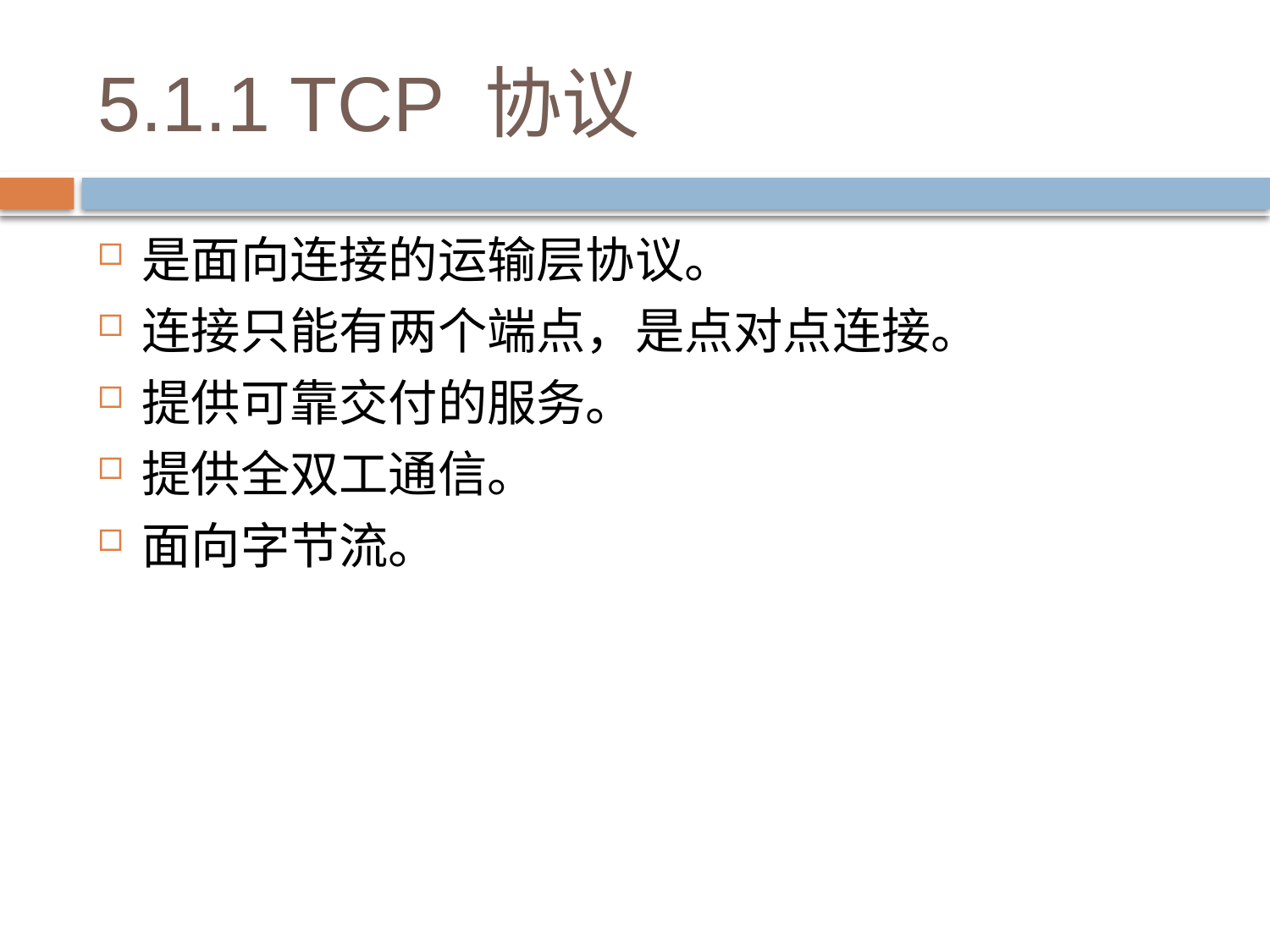

# 5.1.1 TCP 协议
是面向连接的运输层协议。
连接只能有两个端点，是点对点连接。
提供可靠交付的服务。
提供全双工通信。
面向字节流。